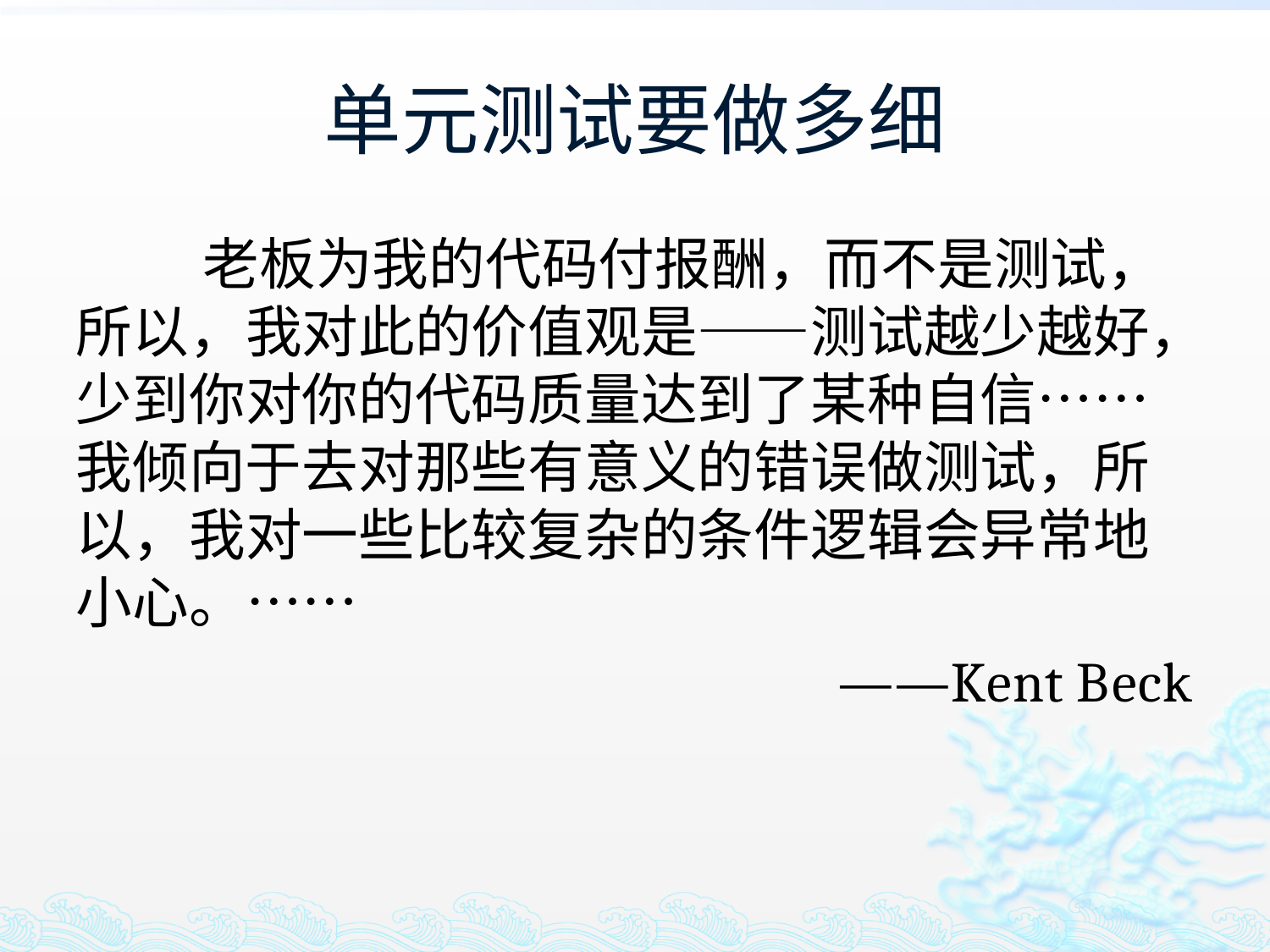

# 单元测试要做多细
	老板为我的代码付报酬，而不是测试，所以，我对此的价值观是——测试越少越好，少到你对你的代码质量达到了某种自信……我倾向于去对那些有意义的错误做测试，所以，我对一些比较复杂的条件逻辑会异常地小心。……
						——Kent Beck